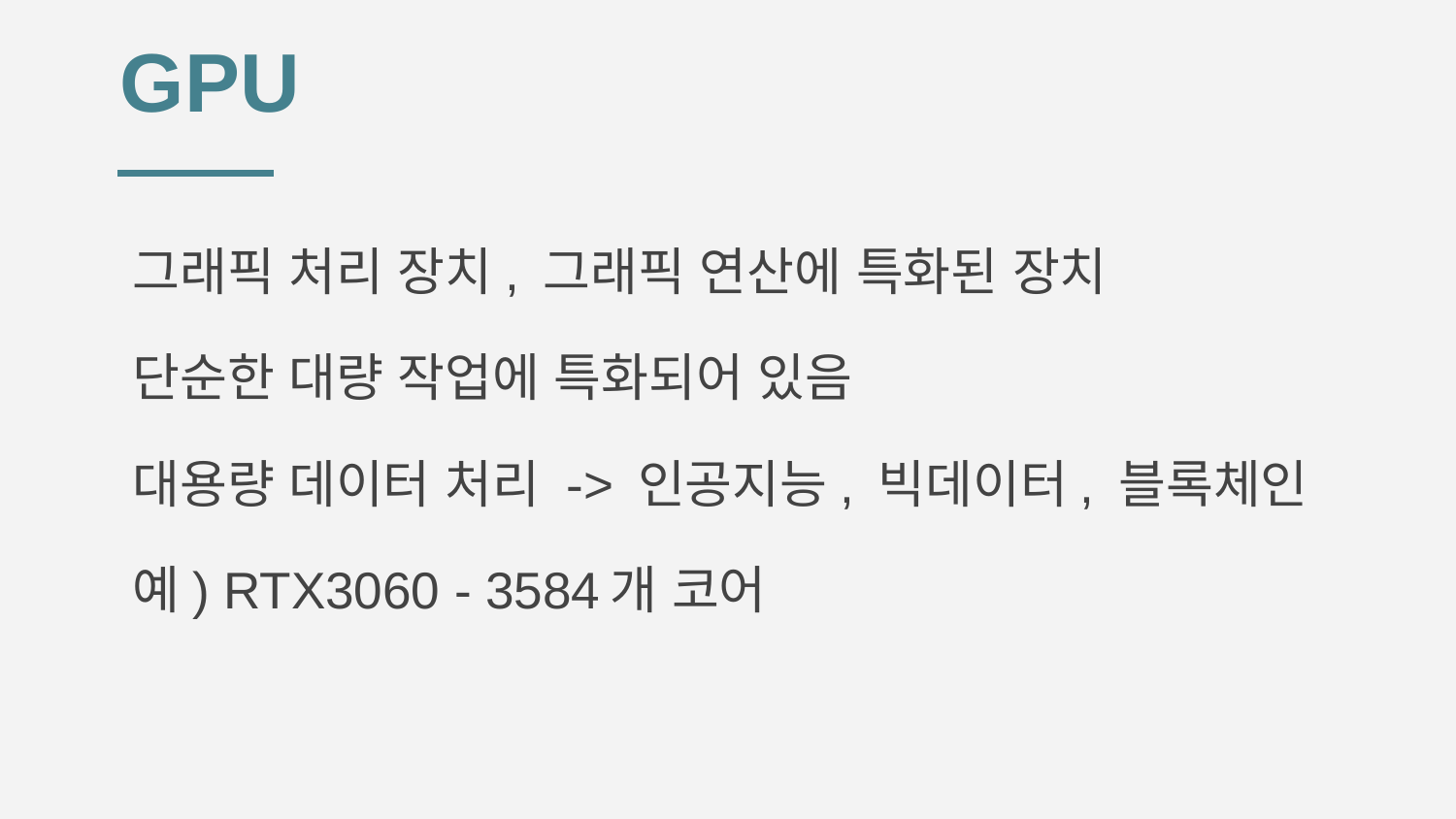

# GPU
그래픽 처리 장치, 그래픽 연산에 특화된 장치
단순한 대량 작업에 특화되어 있음
대용량 데이터 처리 -> 인공지능, 빅데이터, 블록체인
예) RTX3060 - 3584개 코어